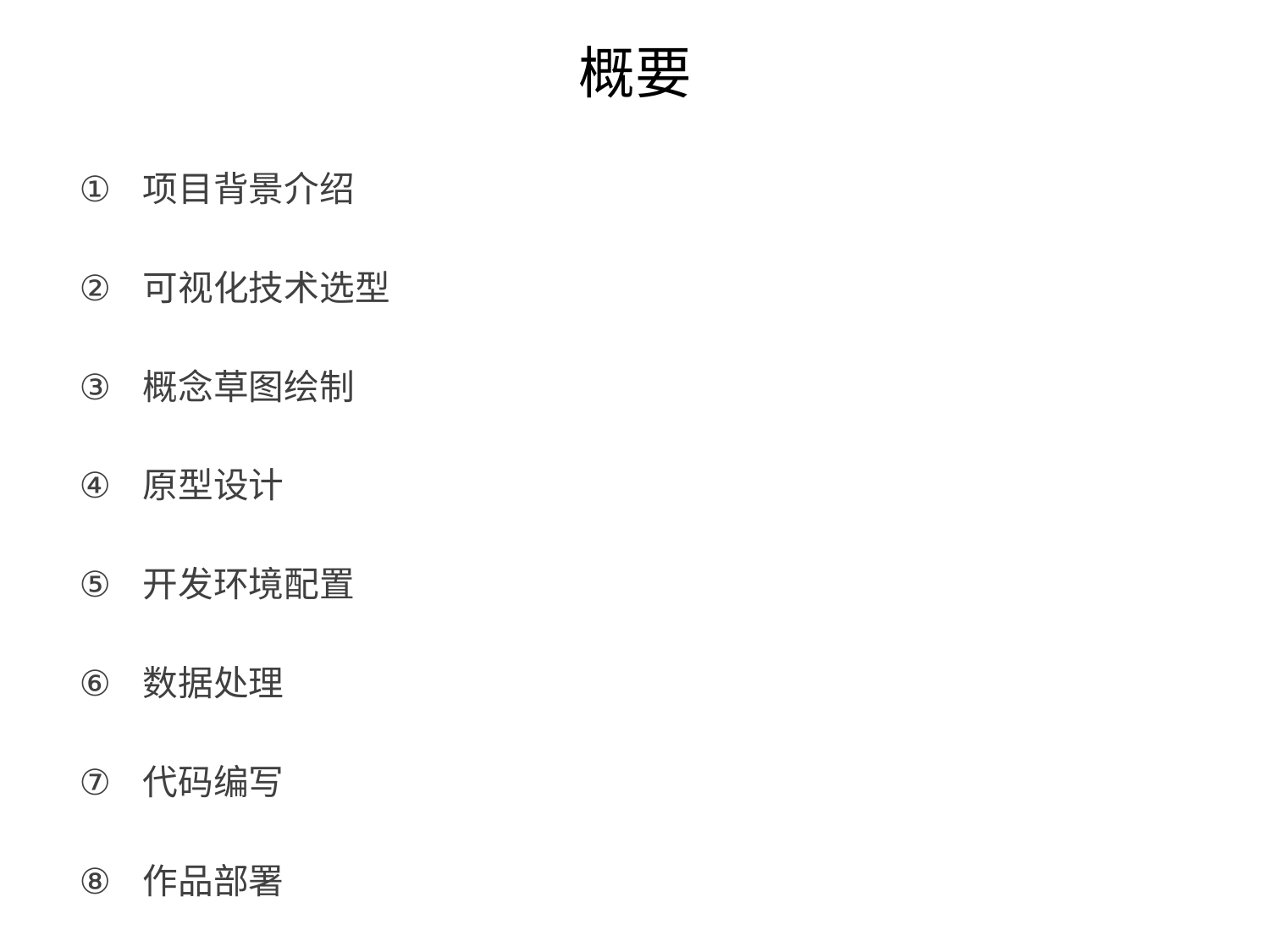

# 概要
项目背景介绍

可视化技术选型

概念草图绘制

原型设计

开发环境配置

数据处理

代码编写

作品部署